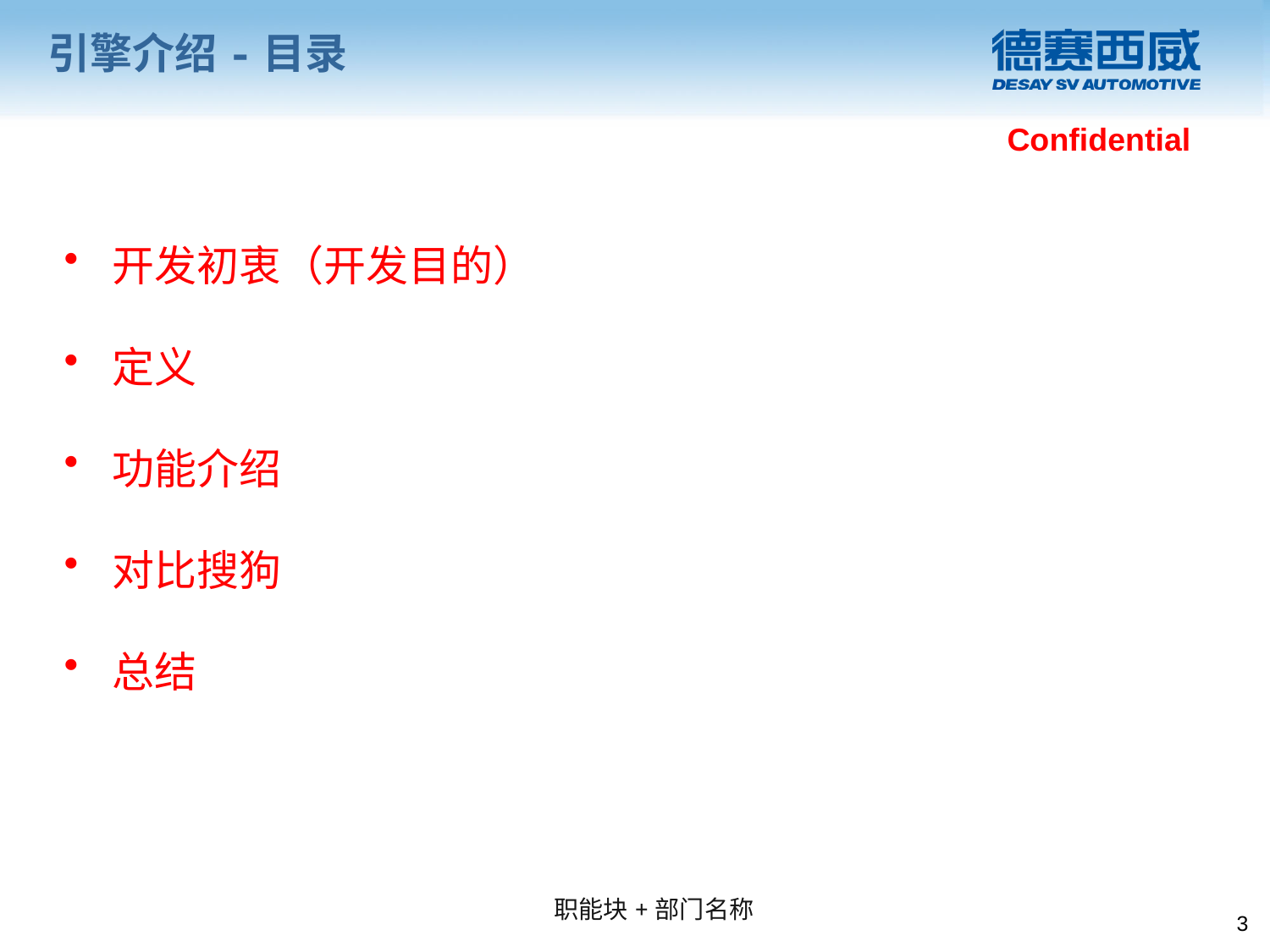

# 引擎介绍-目录

开发初衷（开发目的）

定义

功能介绍

对比搜狗

总结
3